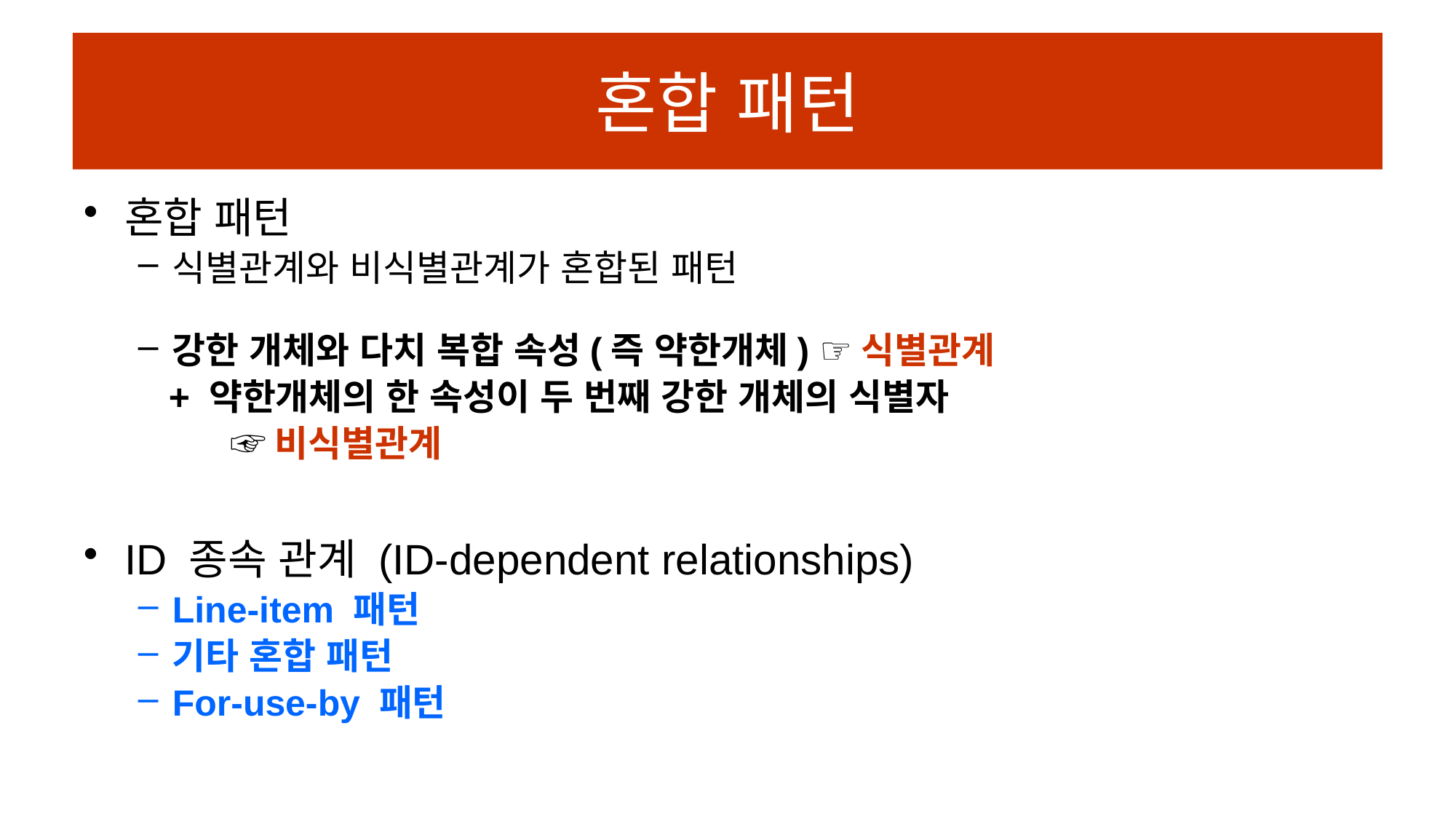

혼합 패턴
혼합 패턴
식별관계와 비식별관계가 혼합된 패턴

강한 개체와 다치 복합 속성(즉 약한개체) ☞식별관계
   + 약한개체의 한 속성이 두 번째 강한 개체의 식별자
         ☞비식별관계

ID 종속 관계 (ID-dependent relationships)
Line-item 패턴
기타 혼합 패턴
For-use-by 패턴